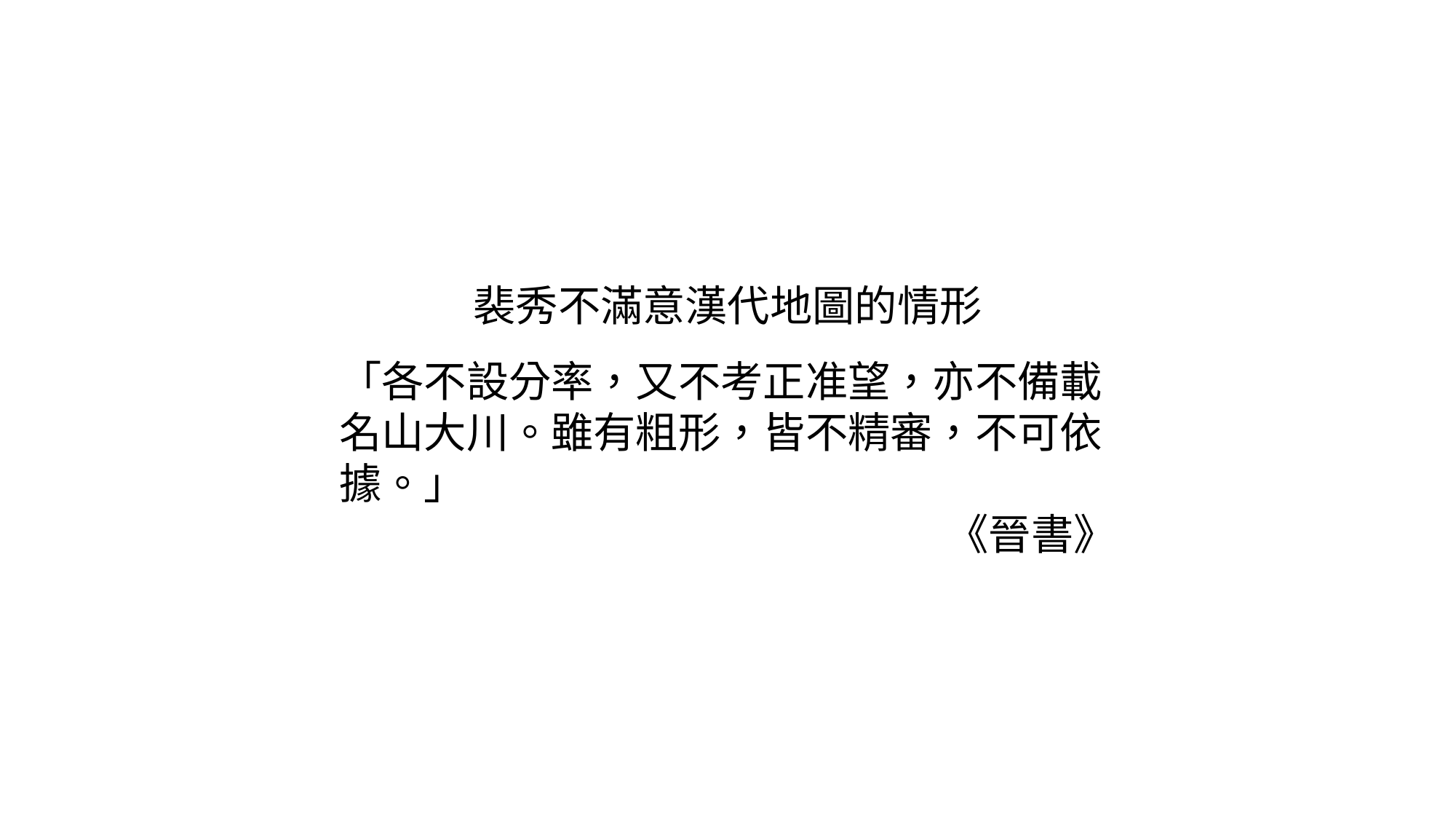

裴秀不滿意漢代地圖的情形
「各不設分率，又不考正准望，亦不備載名山大川。雖有粗形，皆不精審，不可依據。」
《晉書》